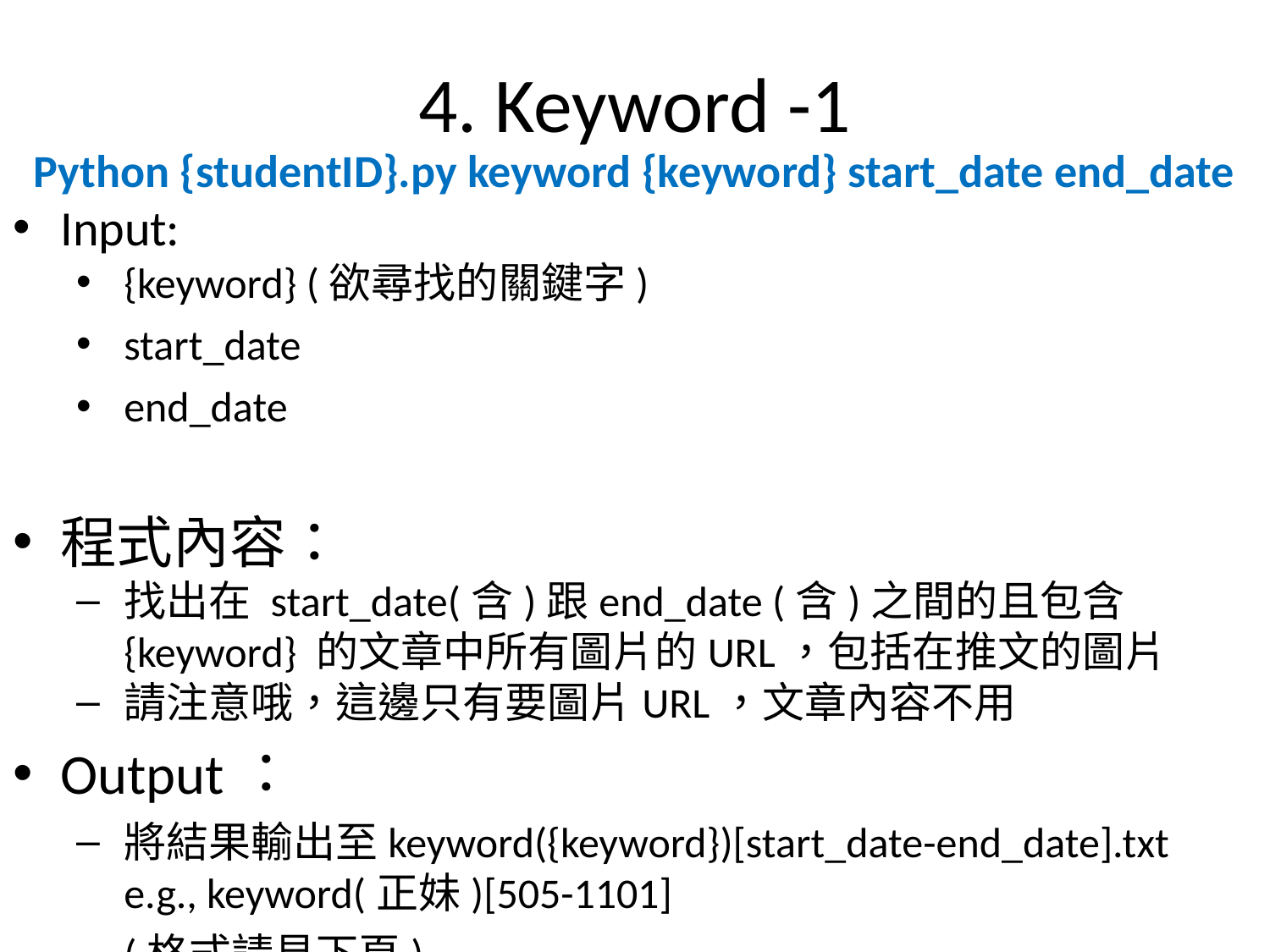

# 4. Keyword -1
  Python {studentID}.py keyword {keyword} start_date end_date
Input:
{keyword} (欲尋找的關鍵字)
start_date
end_date

程式內容：
找出在 start_date(含)跟end_date (含)之間的且包含 {keyword} 的文章中所有圖片的URL，包括在推文的圖片
請注意哦，這邊只有要圖片URL，文章內容不用
Output：
將結果輸出至keyword({keyword})[start_date-end_date].txt
e.g., keyword(正妹)[505-1101]
(格式請見下頁)